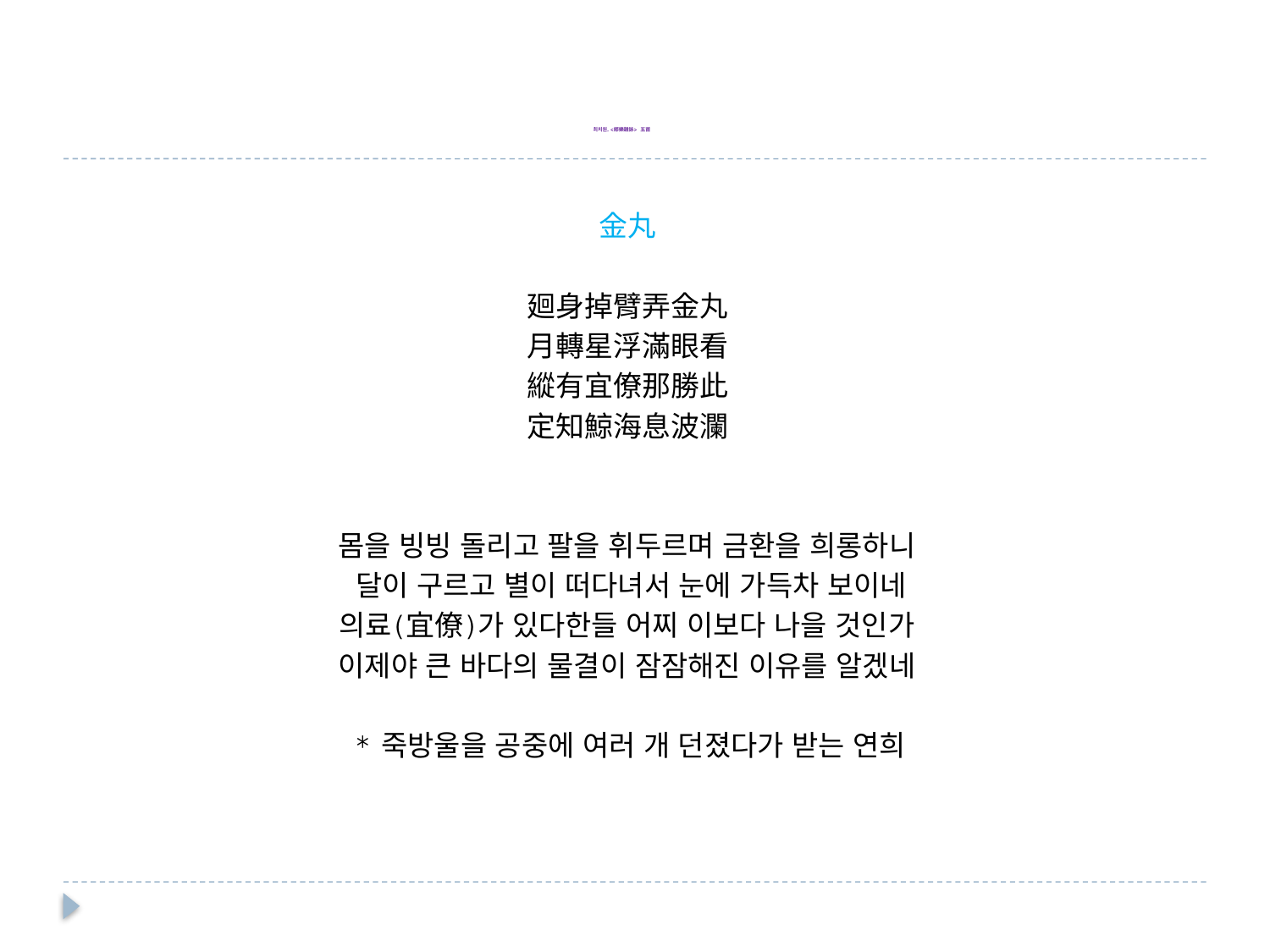

# 최치원, <鄕樂雜詠>  五首

金丸

廻身掉臂弄金丸
月轉星浮滿眼看
縱有宜僚那勝此
定知鯨海息波瀾

몸을 빙빙 돌리고 팔을 휘두르며 금환을 희롱하니
달이 구르고 별이 떠다녀서 눈에 가득차 보이네
의료(宜僚)가 있다한들 어찌 이보다 나을 것인가
이제야 큰 바다의 물결이 잠잠해진 이유를 알겠네

* 죽방울을 공중에 여러 개 던졌다가 받는 연희